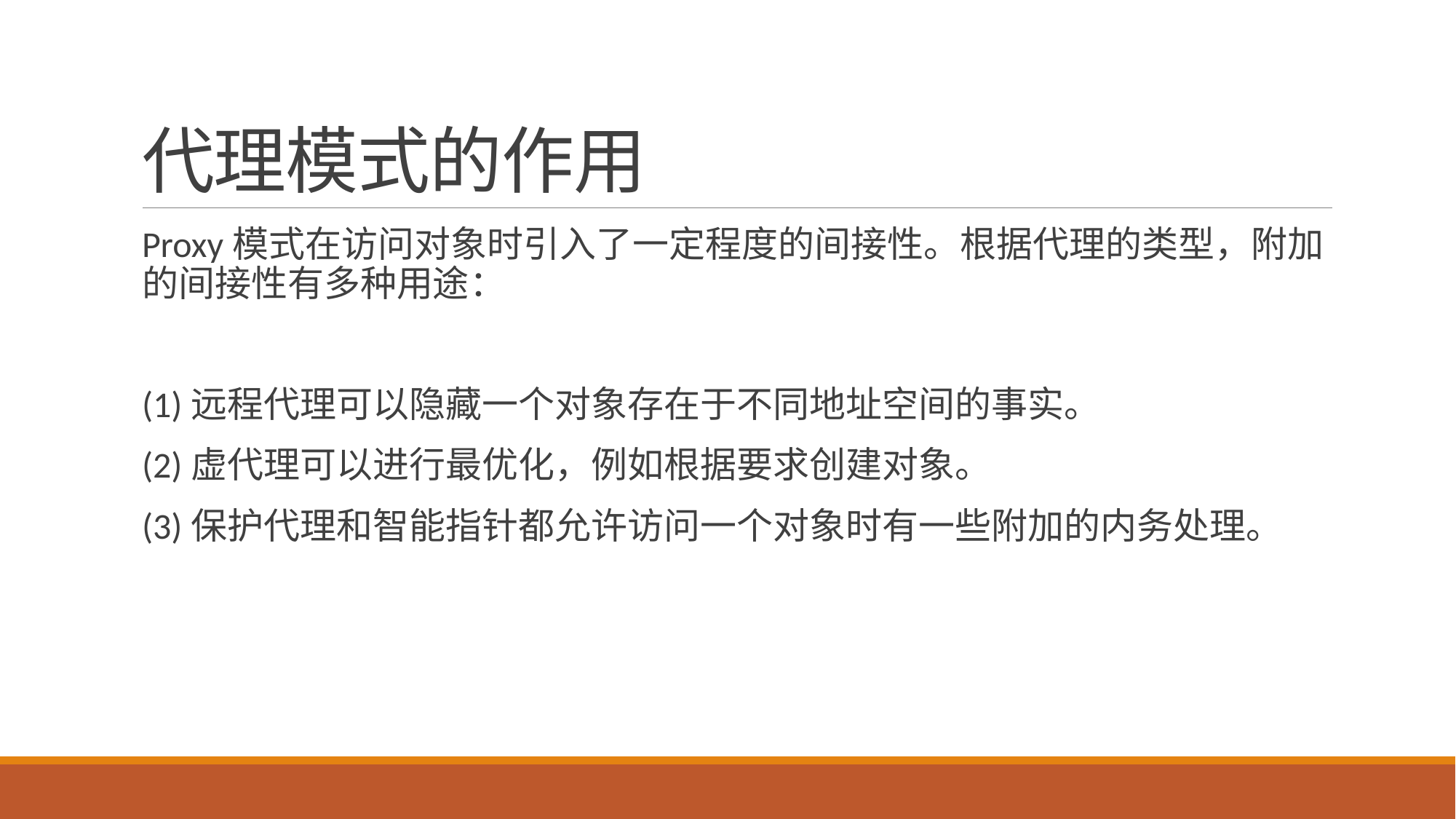

# 代理模式的作用
Proxy模式在访问对象时引入了一定程度的间接性。根据代理的类型，附加的间接性有多种用途：

(1)远程代理可以隐藏一个对象存在于不同地址空间的事实。
(2)虚代理可以进行最优化，例如根据要求创建对象。
(3)保护代理和智能指针都允许访问一个对象时有一些附加的内务处理。